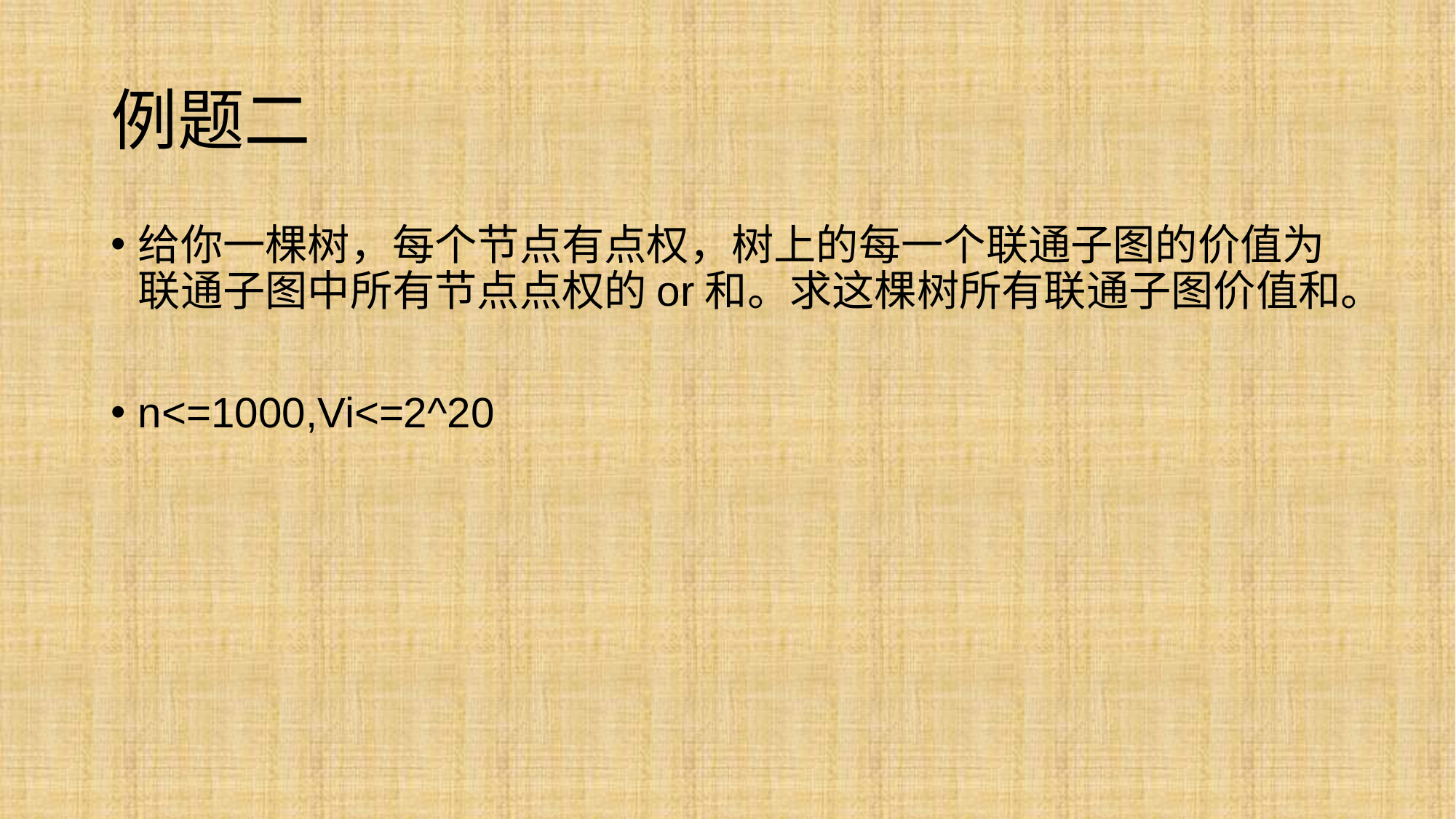

# 例题二
给你一棵树，每个节点有点权，树上的每一个联通子图的价值为联通子图中所有节点点权的or和。求这棵树所有联通子图价值和。

n<=1000,Vi<=2^20